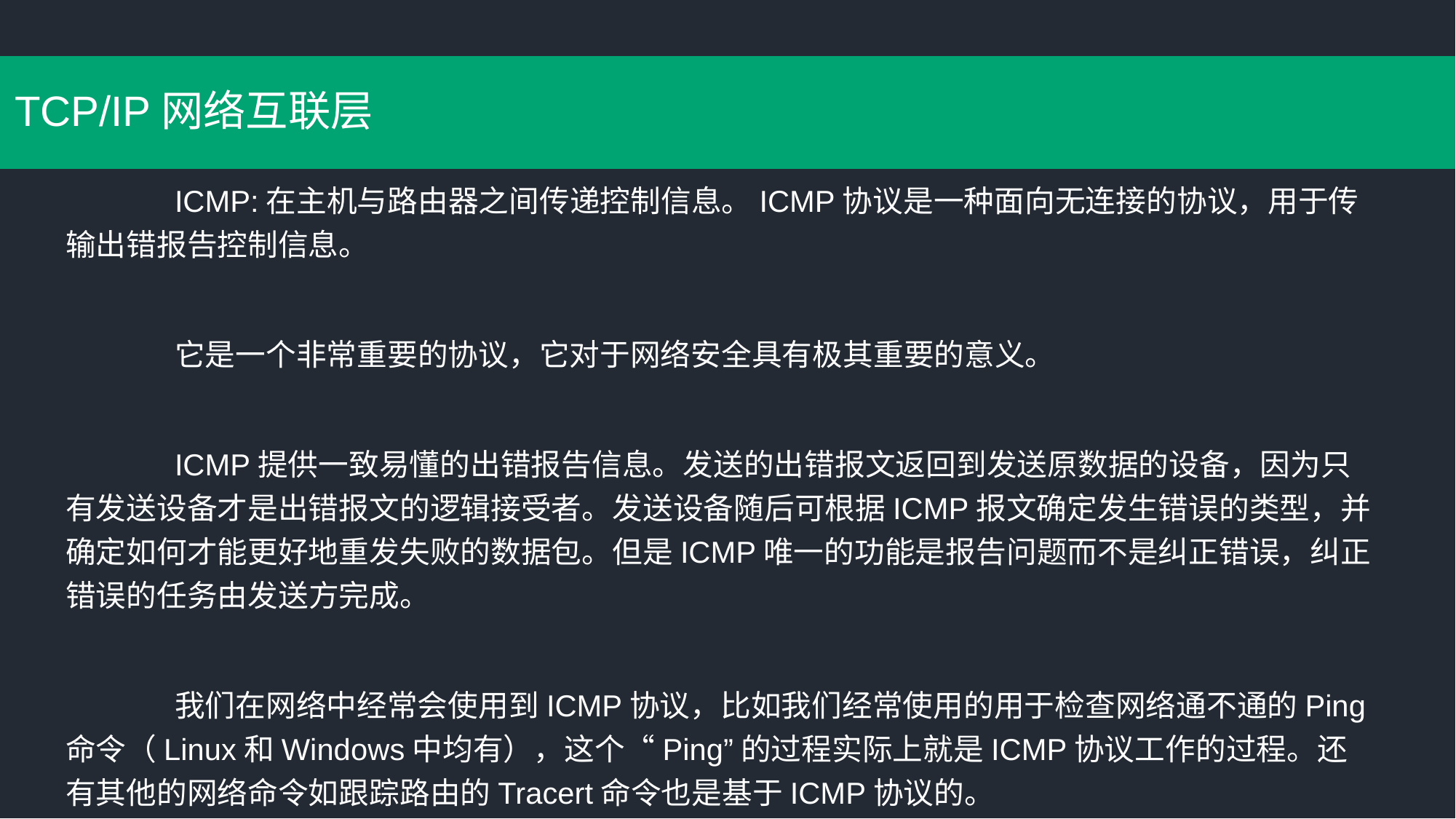

# TCP/IP网络互联层
	ICMP:在主机与路由器之间传递控制信息。ICMP协议是一种面向无连接的协议，用于传输出错报告控制信息。

	它是一个非常重要的协议，它对于网络安全具有极其重要的意义。

	ICMP提供一致易懂的出错报告信息。发送的出错报文返回到发送原数据的设备，因为只有发送设备才是出错报文的逻辑接受者。发送设备随后可根据ICMP报文确定发生错误的类型，并确定如何才能更好地重发失败的数据包。但是ICMP唯一的功能是报告问题而不是纠正错误，纠正错误的任务由发送方完成。

	我们在网络中经常会使用到ICMP协议，比如我们经常使用的用于检查网络通不通的Ping命令（Linux和Windows中均有），这个“Ping”的过程实际上就是ICMP协议工作的过程。还有其他的网络命令如跟踪路由的Tracert命令也是基于ICMP协议的。